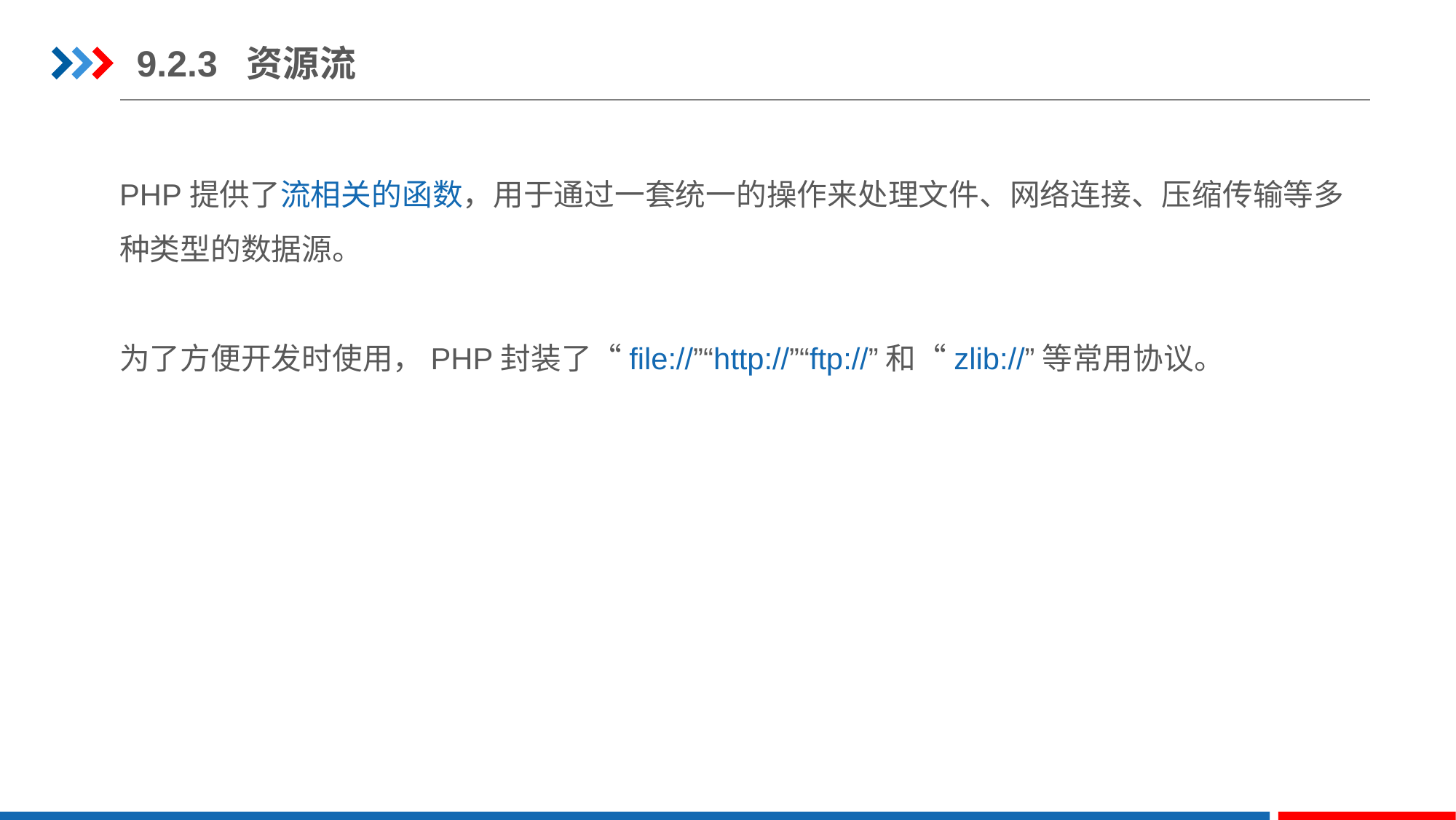

9.2.3  资源流
PHP提供了流相关的函数，用于通过一套统一的操作来处理文件、网络连接、压缩传输等多种类型的数据源。

为了方便开发时使用，PHP封装了“file://”“http://”“ftp://”和“zlib://”等常用协议。